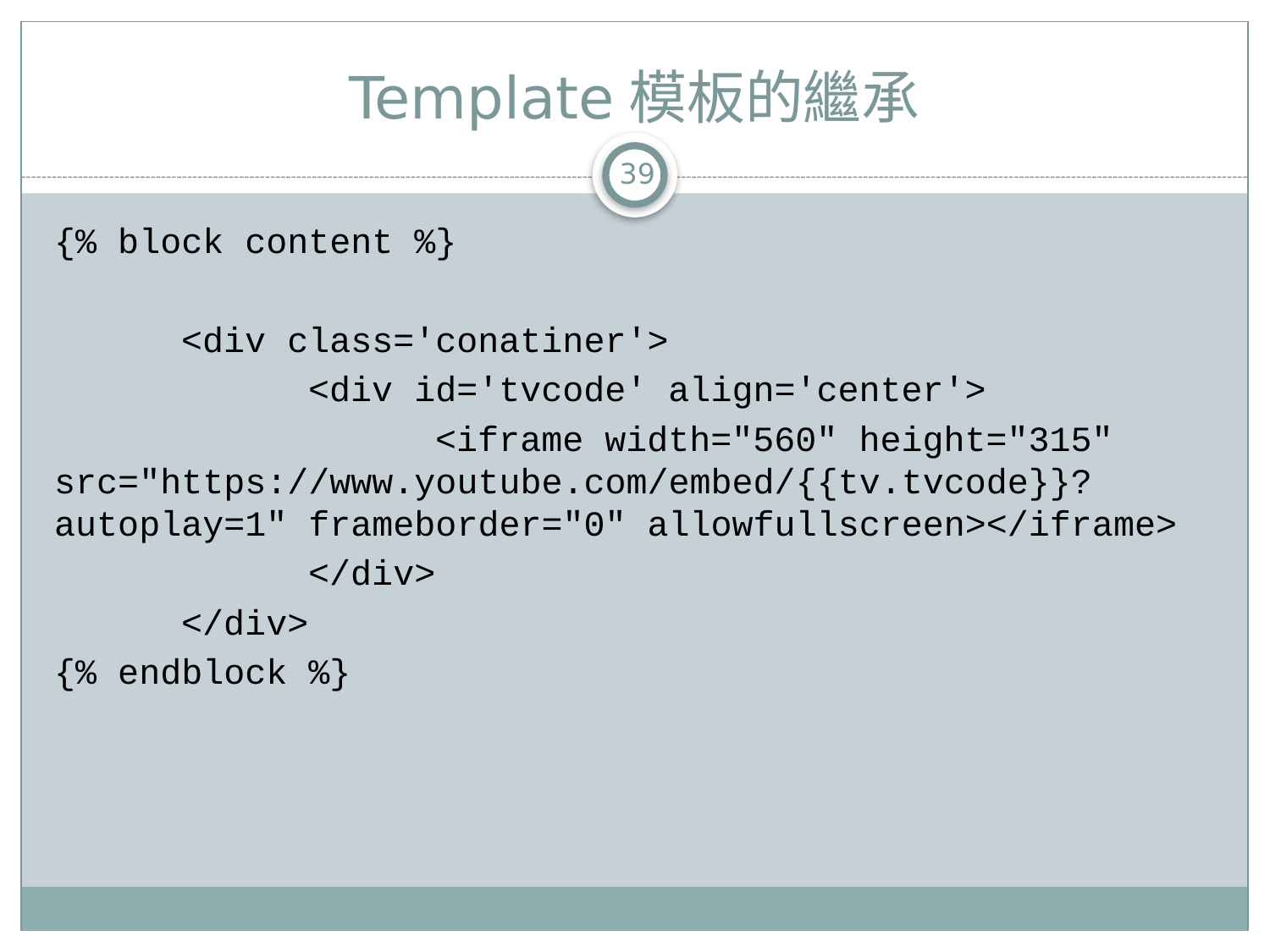

# Template模板的繼承
39
{% block content %}

	<div class='conatiner'>
		<div id='tvcode' align='center'>
			<iframe width="560" height="315" src="https://www.youtube.com/embed/{{tv.tvcode}}?autoplay=1" frameborder="0" allowfullscreen></iframe>
		</div>
	</div>
{% endblock %}